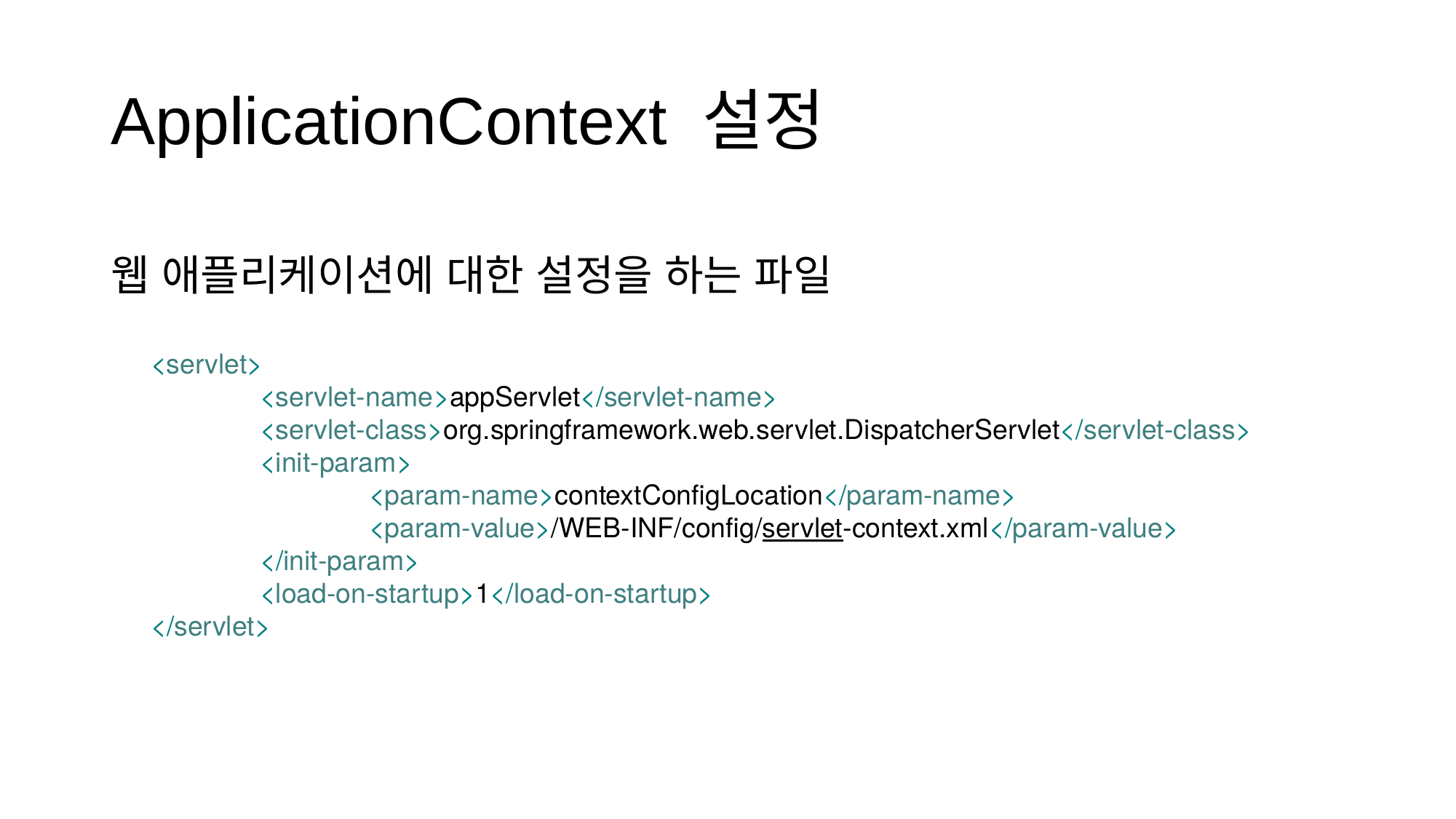

# ApplicationContext 설정
웹 애플리케이션에 대한 설정을 하는 파일
<servlet>
	<servlet-name>appServlet</servlet-name>
	<servlet-class>org.springframework.web.servlet.DispatcherServlet</servlet-class>
	<init-param>
		<param-name>contextConfigLocation</param-name>
		<param-value>/WEB-INF/config/servlet-context.xml</param-value>
	</init-param>
	<load-on-startup>1</load-on-startup>
</servlet>